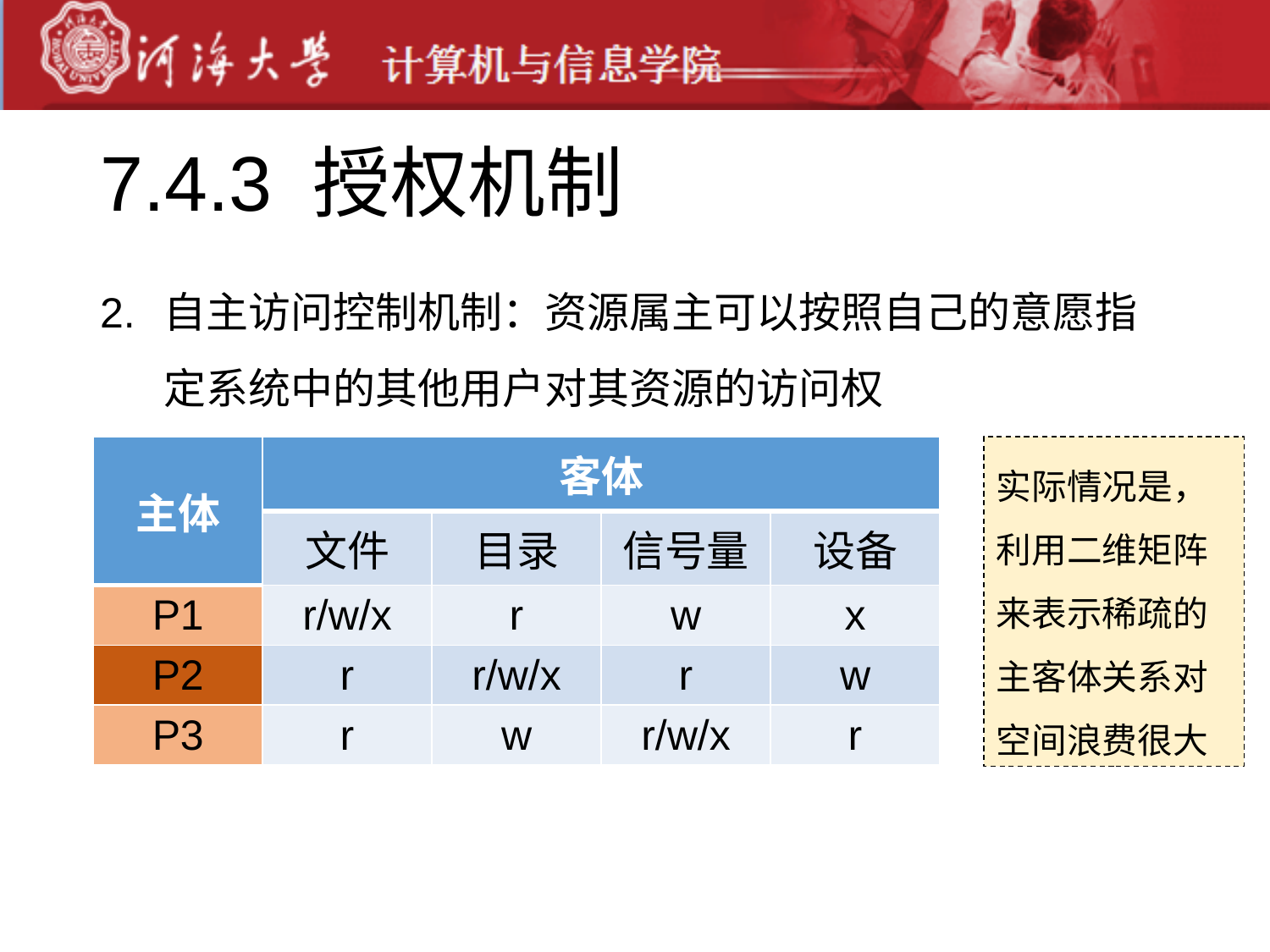

# 7.4.3 授权机制
自主访问控制机制：资源属主可以按照自己的意愿指定系统中的其他用户对其资源的访问权
实际情况是，利用二维矩阵来表示稀疏的主客体关系对空间浪费很大
| 主体 | 客体 |  |  |  |
| --- | --- | --- | --- | --- |
|  | 文件 | 目录 | 信号量 | 设备 |
| P1 | r/w/x | r | w | x |
| P2 | r | r/w/x | r | w |
| P3 | r | w | r/w/x | r |